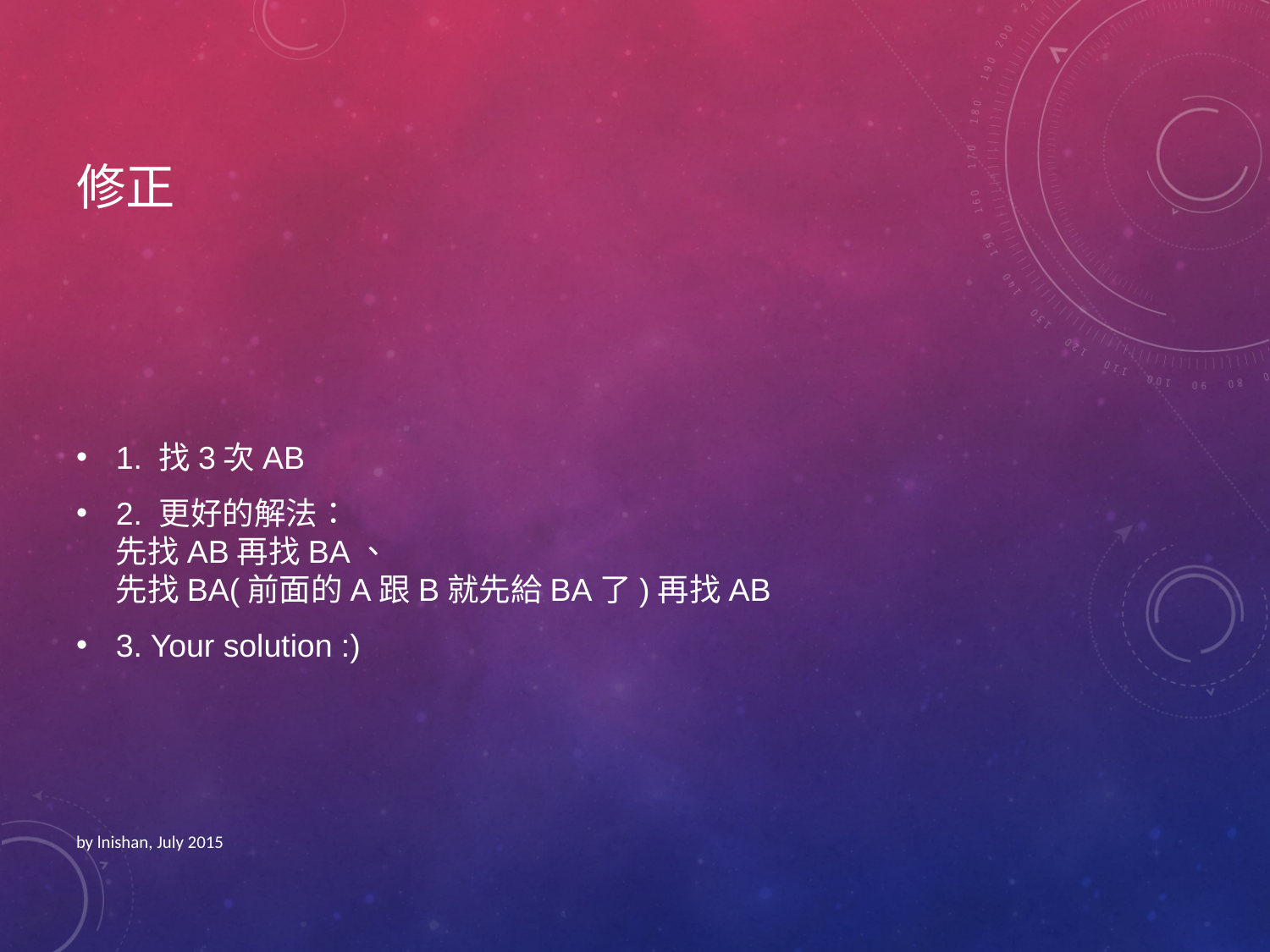

# 修正
1. 找3次AB
2. 更好的解法：
先找AB再找BA、
先找BA(前面的A跟B就先給BA了)再找AB
3. Your solution :)
by lnishan, July 2015